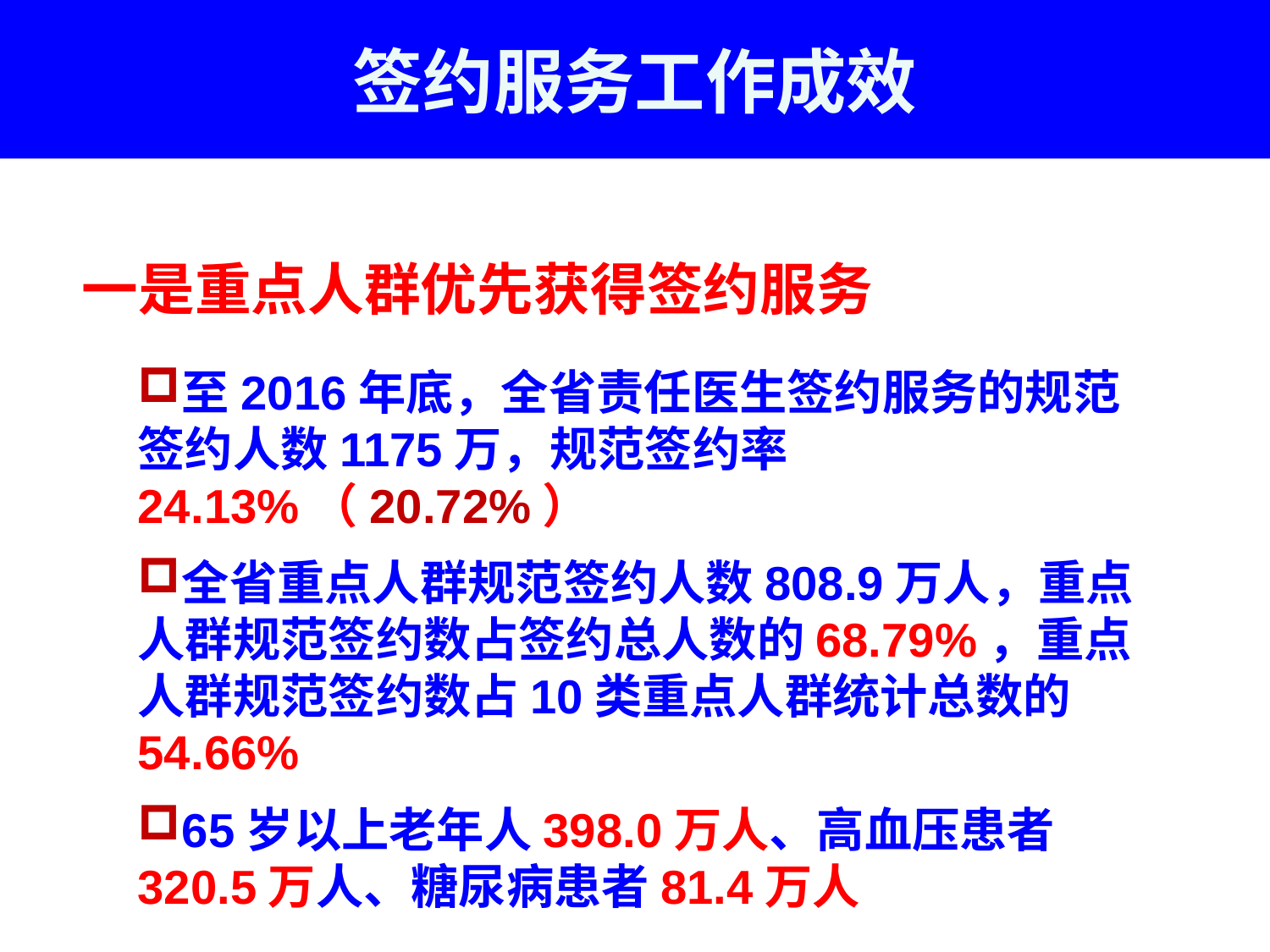

签约服务工作成效
一是重点人群优先获得签约服务
至2016年底，全省责任医生签约服务的规范签约人数1175万，规范签约率24.13%（20.72%）
全省重点人群规范签约人数808.9万人，重点人群规范签约数占签约总人数的68.79%，重点人群规范签约数占10类重点人群统计总数的54.66%
65岁以上老年人398.0万人、高血压患者320.5万人、糖尿病患者81.4万人